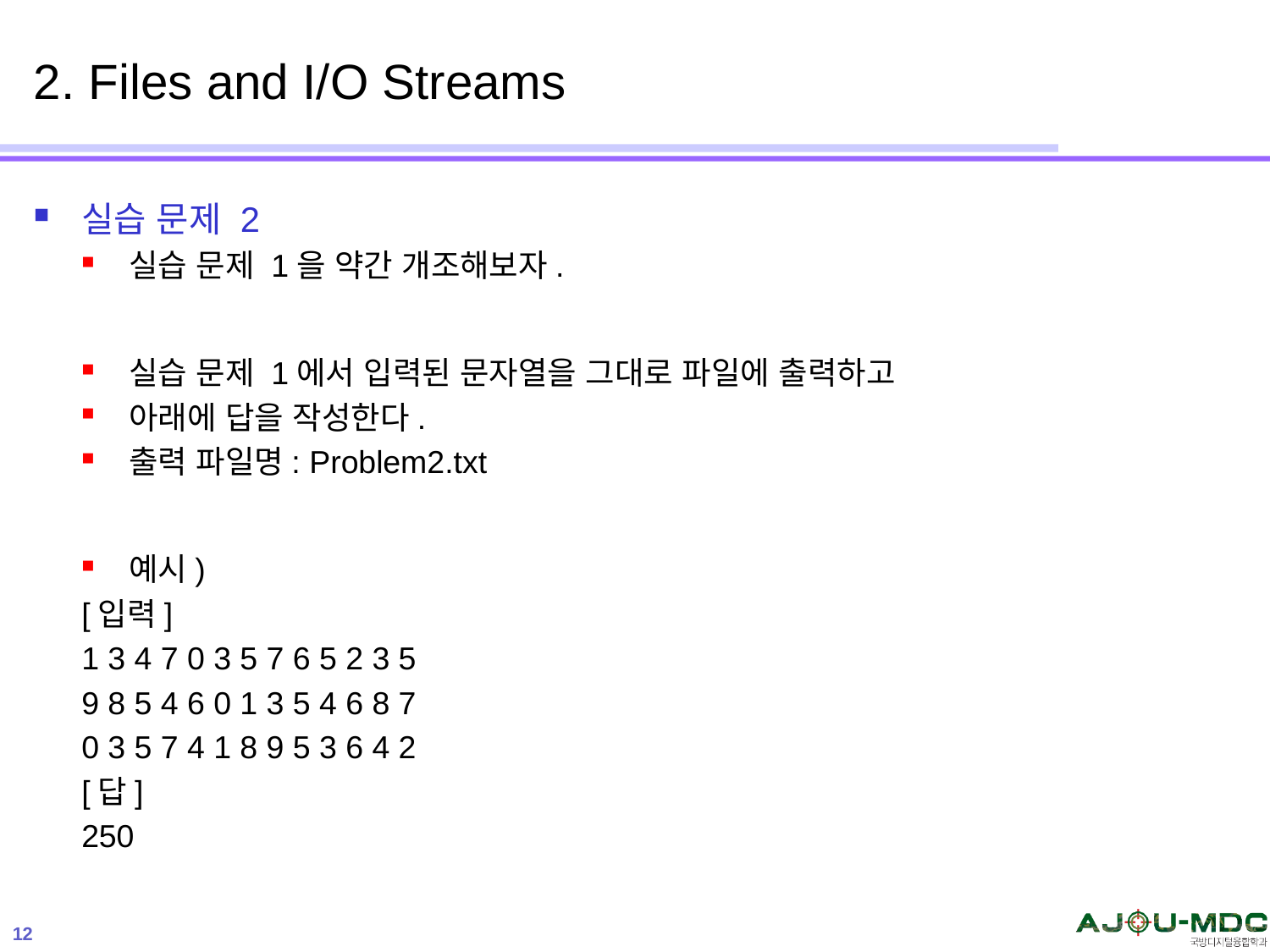

# 2. Files and I/O Streams
실습 문제 2
실습 문제 1을 약간 개조해보자.

실습 문제 1에서 입력된 문자열을 그대로 파일에 출력하고
아래에 답을 작성한다.
출력 파일명: Problem2.txt

예시)
[입력]
1 3 4 7 0 3 5 7 6 5 2 3 5
9 8 5 4 6 0 1 3 5 4 6 8 7
0 3 5 7 4 1 8 9 5 3 6 4 2
[답]
250

12